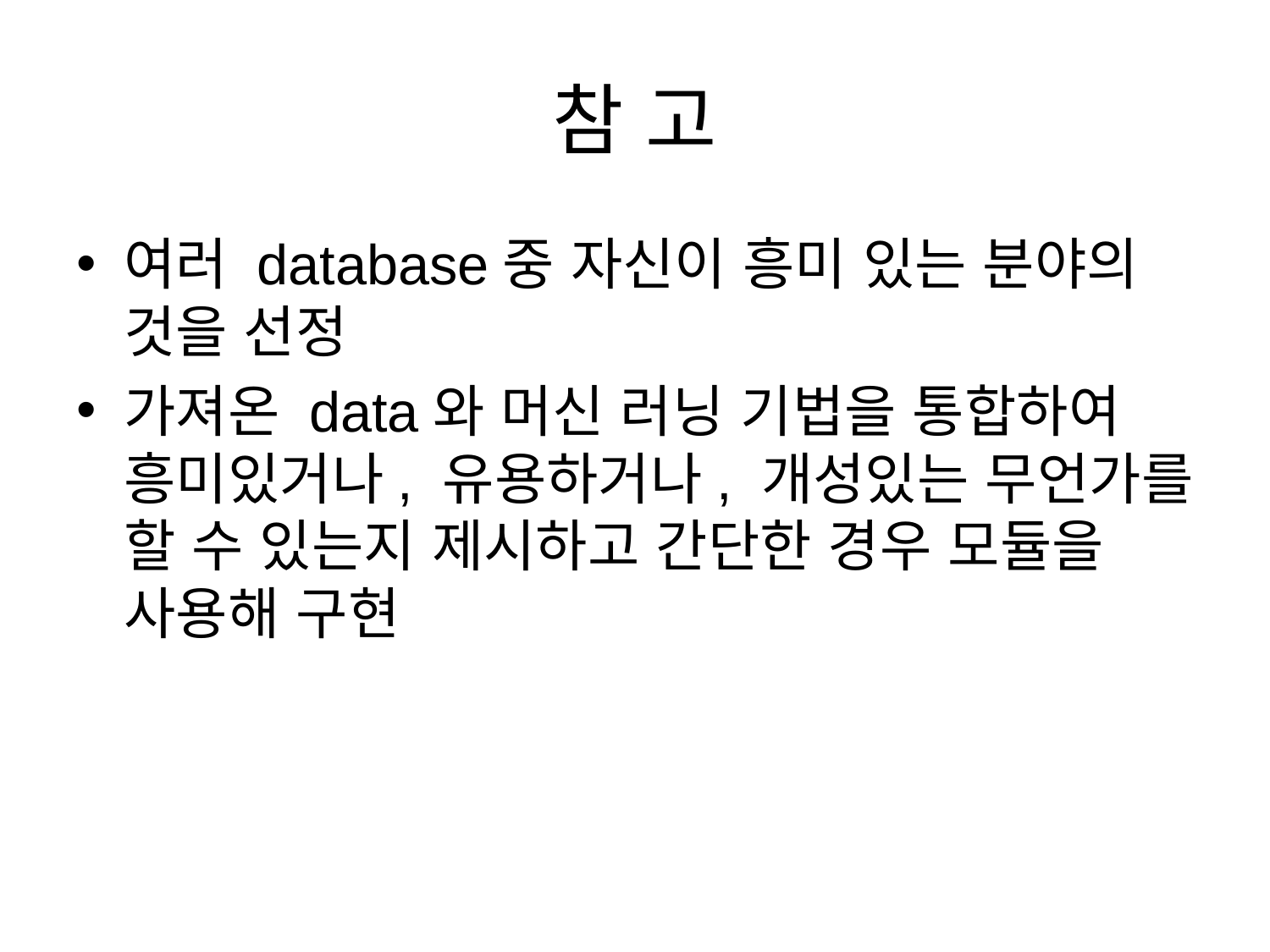

# 참 고
여러 database중 자신이 흥미 있는 분야의 것을 선정
가져온 data와 머신 러닝 기법을 통합하여 흥미있거나, 유용하거나, 개성있는 무언가를 할 수 있는지 제시하고 간단한 경우 모듈을 사용해 구현